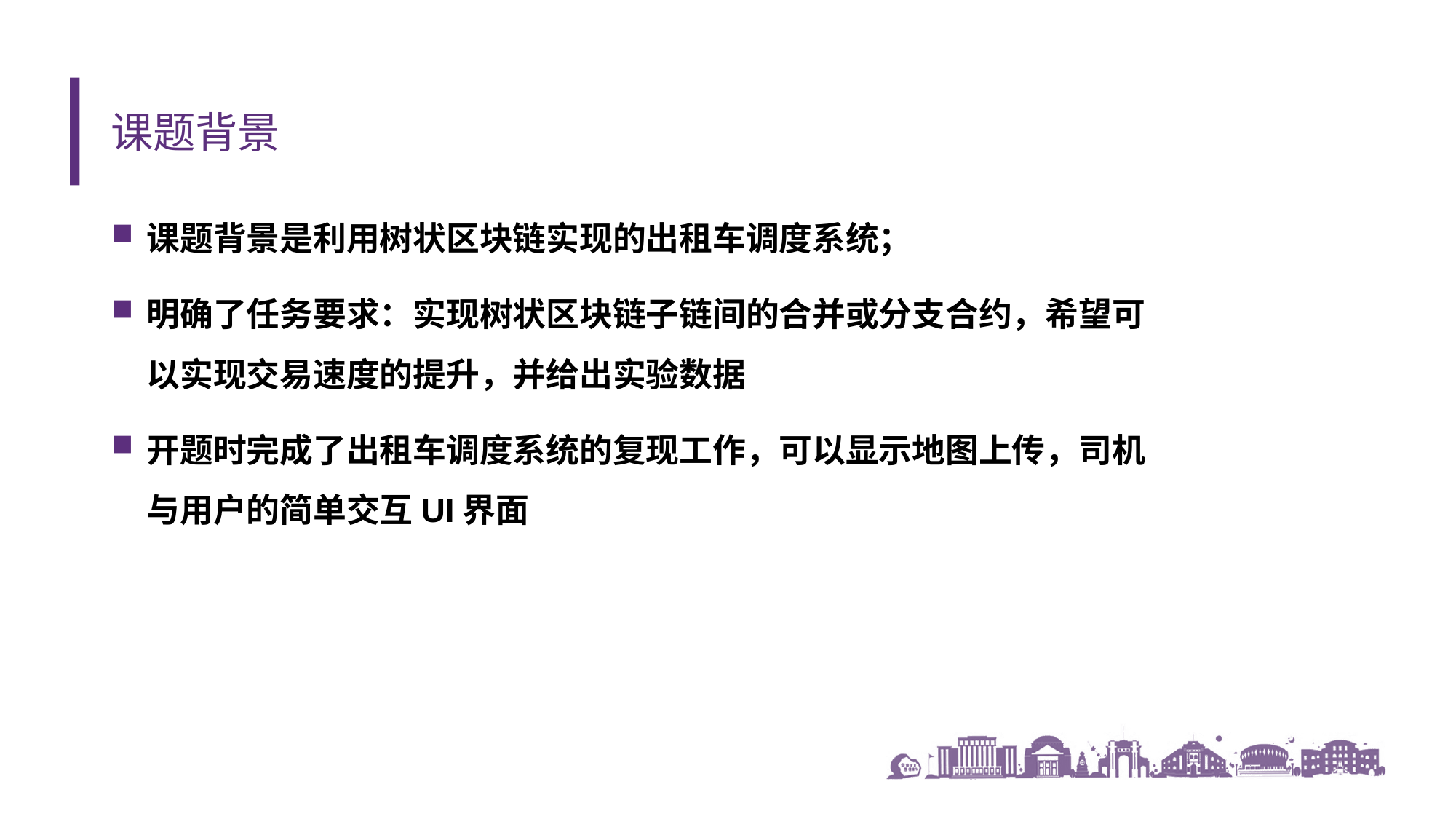

# 课题背景
课题背景是利用树状区块链实现的出租车调度系统；
明确了任务要求：实现树状区块链子链间的合并或分支合约，希望可以实现交易速度的提升，并给出实验数据
开题时完成了出租车调度系统的复现工作，可以显示地图上传，司机与用户的简单交互UI界面